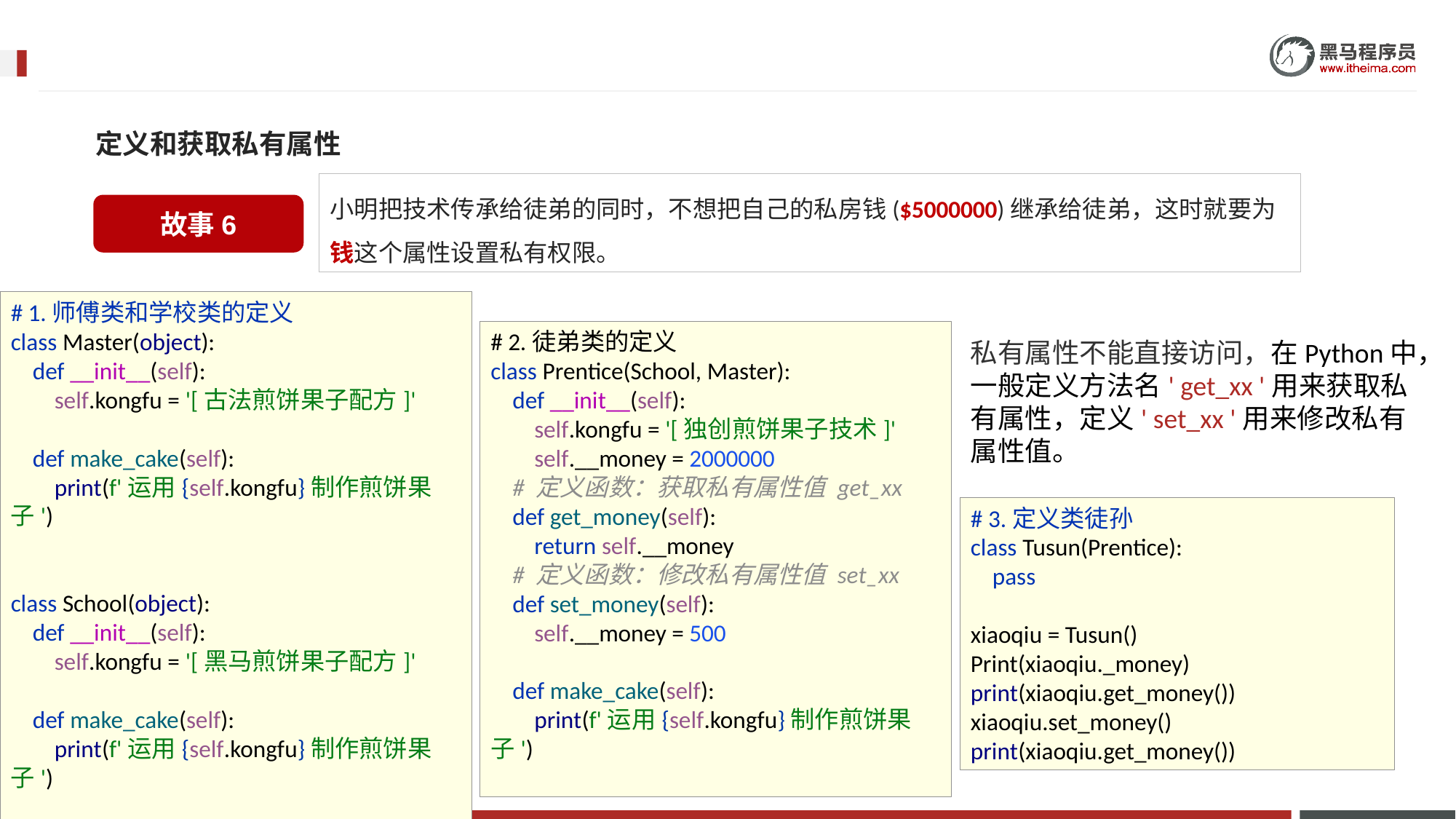

定义和获取私有属性
小明把技术传承给徒弟的同时，不想把自己的私房钱($5000000)继承给徒弟，这时就要为钱这个属性设置私有权限。
故事6
# 1.师傅类和学校类的定义
class Master(object):
    def __init__(self):
        self.kongfu = '[古法煎饼果子配方]'
    def make_cake(self):
        print(f'运用{self.kongfu}制作煎饼果子')
class School(object):
    def __init__(self):
        self.kongfu = '[黑马煎饼果子配方]'
    def make_cake(self):
        print(f'运用{self.kongfu}制作煎饼果子')
# 2.徒弟类的定义 class Prentice(School, Master): def __init__(self): self.kongfu = '[独创煎饼果子技术]' self.__money = 2000000 # 定义函数：获取私有属性值 get_xx def get_money(self): return self.__money # 定义函数：修改私有属性值 set_xx def set_money(self): self.__money = 500 def make_cake(self): print(f'运用{self.kongfu}制作煎饼果子')
私有属性不能直接访问，在Python中，一般定义方法名' get_xx '用来获取私有属性，定义' set_xx '用来修改私有属性值。
# 3.定义类徒孙
class Tusun(Prentice):
    pass
xiaoqiu = Tusun()
Print(xiaoqiu._money)
print(xiaoqiu.get_money())
xiaoqiu.set_money()
print(xiaoqiu.get_money())